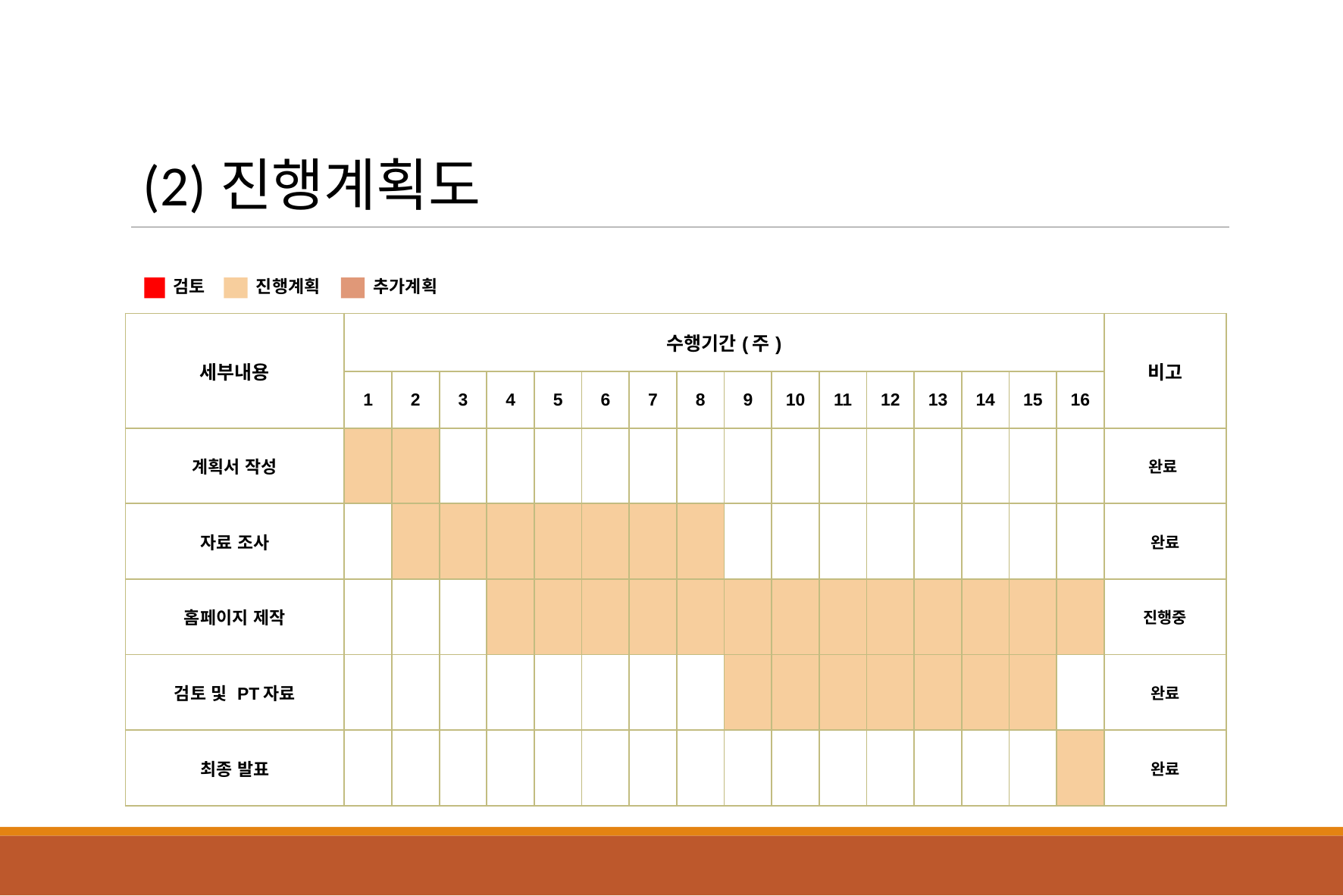

(2)진행계획도
검토

진행계획
추가계획

| 세부내용 | 수행기간(주) |  |  |  |  |  |  |  |  |  |  |  |  |  |  |  | 비고 |
| --- | --- | --- | --- | --- | --- | --- | --- | --- | --- | --- | --- | --- | --- | --- | --- | --- | --- |
|  | 1 | 2 | 3 | 4 | 5 | 6 | 7 | 8 | 9 | 10 | 11 | 12 | 13 | 14 | 15 | 16 |  |
| 계획서 작성 |  |  |  |  |  |  |  |  |  |  |  |  |  |  |  |  | 완료 |
| 자료 조사 |  |  |  |  |  |  |  |  |  |  |  |  |  |  |  |  | 완료 |
| 홈페이지 제작 |  |  |  |  |  |  |  |  |  |  |  |  |  |  |  |  | 진행중 |
| 검토 및 PT자료 |  |  |  |  |  |  |  |  |  |  |  |  |  |  |  |  | 완료 |
| 최종 발표 |  |  |  |  |  |  |  |  |  |  |  |  |  |  |  |  | 완료 |